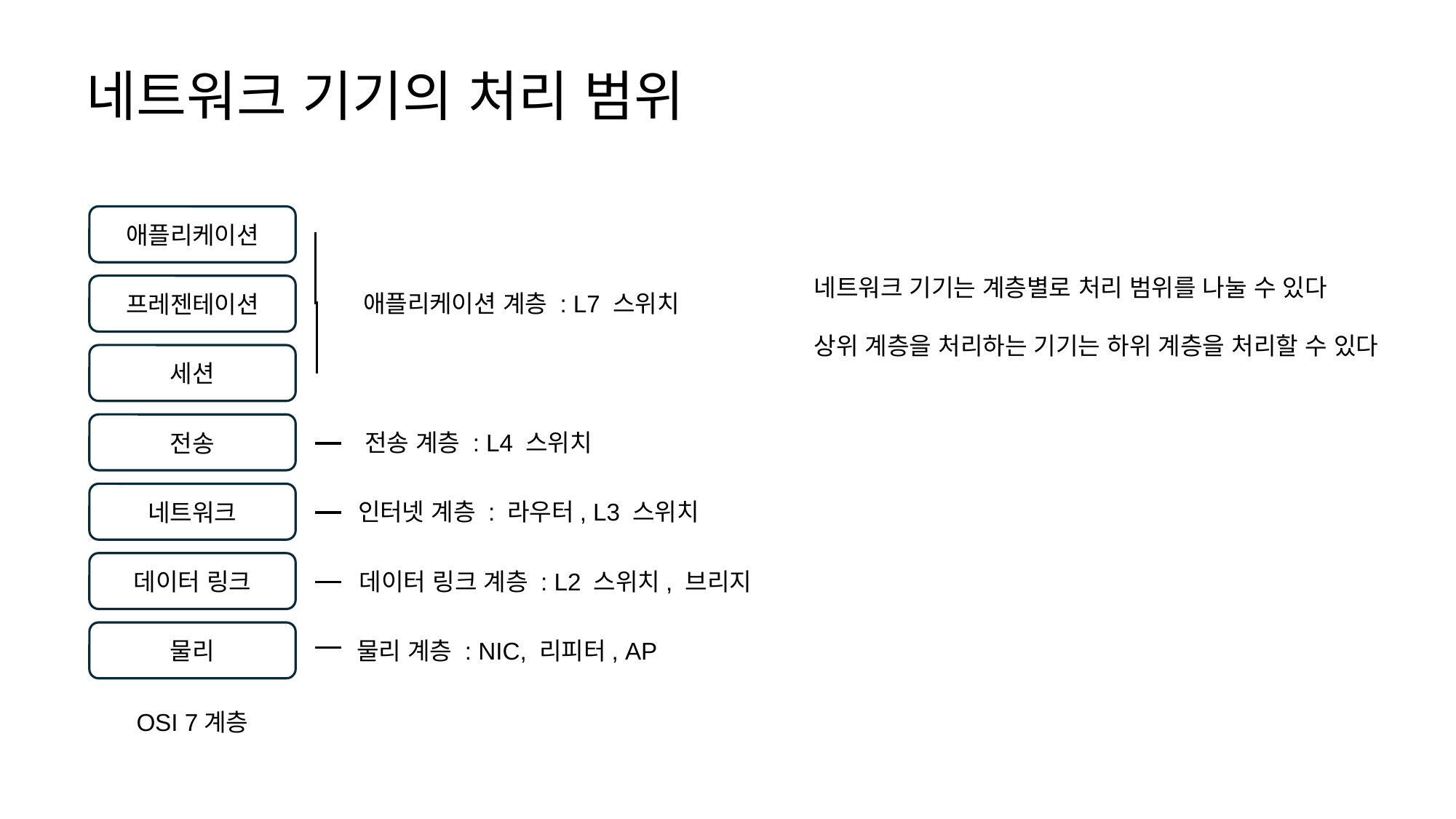

네트워크 기기의 처리 범위
애플리케이션
프레젠테이션
세션
전송
네트워크
데이터 링크
물리
애플리케이션 계층 : L7 스위치
전송 계층 : L4 스위치
인터넷 계층 : 라우터, L3 스위치
데이터 링크 계층 : L2 스위치, 브리지
물리 계층 : NIC, 리피터, AP
OSI 7계층
네트워크 기기는 계층별로 처리 범위를 나눌 수 있다

상위 계층을 처리하는 기기는 하위 계층을 처리할 수 있다